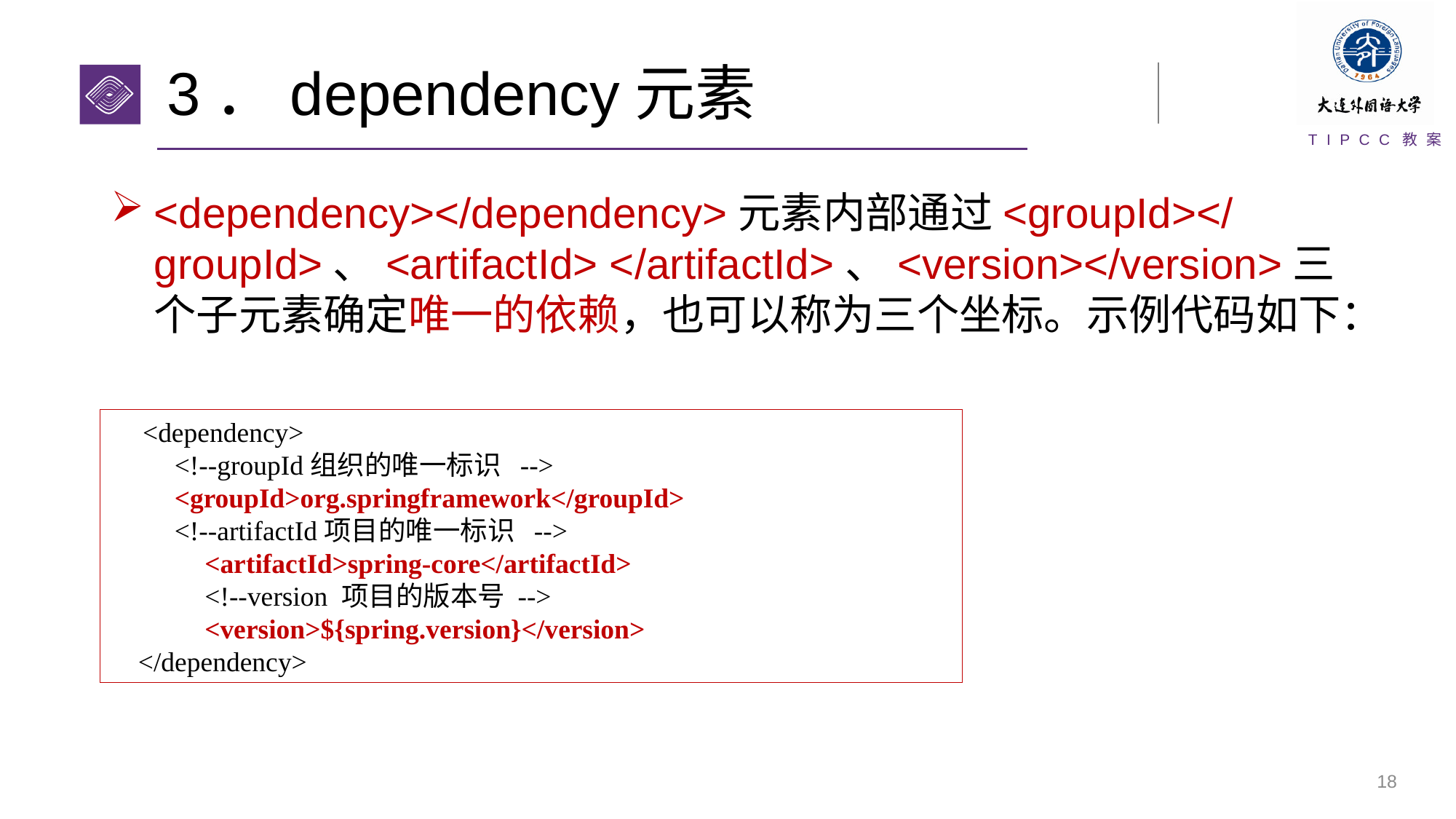

# 3．dependency元素
<dependency></dependency>元素内部通过<groupId></groupId>、<artifactId> </artifactId>、<version></version>三个子元素确定唯一的依赖，也可以称为三个坐标。示例代码如下：
<dependency>
<!--groupId组织的唯一标识  -->
<groupId>org.springframework</groupId>
<!--artifactId项目的唯一标识  -->
         <artifactId>spring-core</artifactId>
         <!--version 项目的版本号 -->
         <version>${spring.version}</version>
</dependency>
18